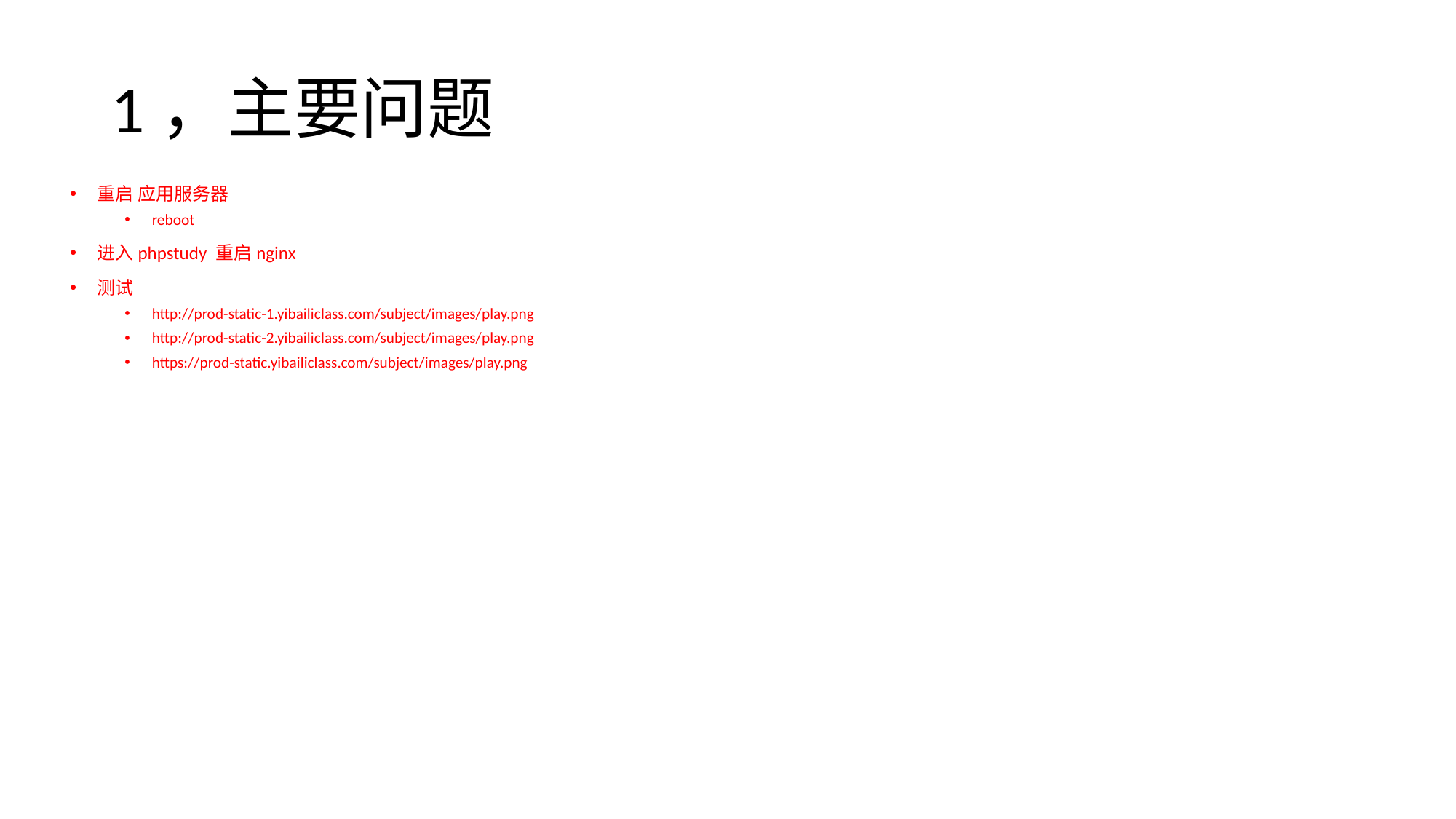

# 1，主要问题
重启 应用服务器
reboot
进入phpstudy 重启nginx
测试
http://prod-static-1.yibailiclass.com/subject/images/play.png
http://prod-static-2.yibailiclass.com/subject/images/play.png
https://prod-static.yibailiclass.com/subject/images/play.png